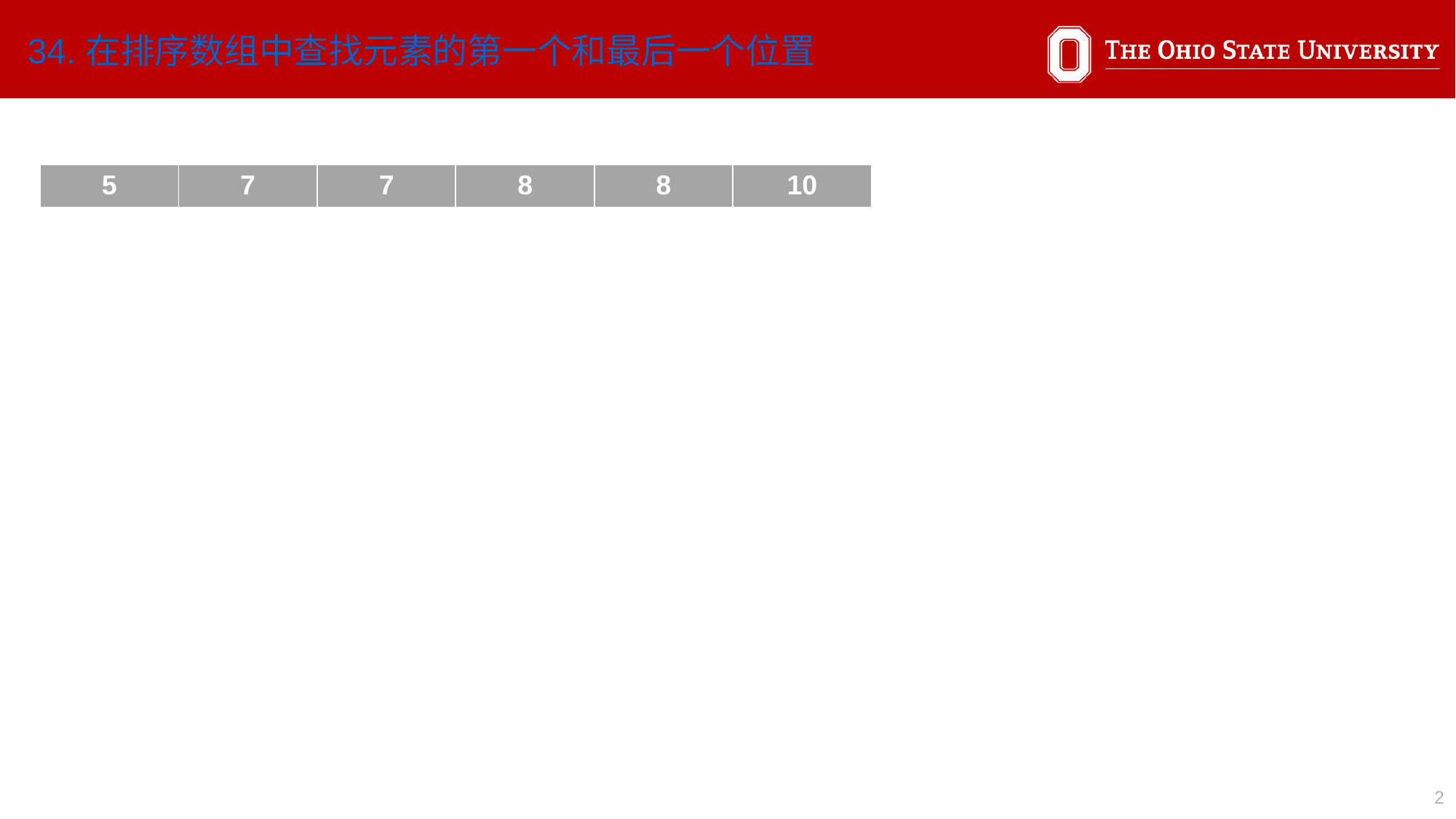

34. 在排序数组中查找元素的第一个和最后一个位置

| 5 | 7 | 7 | 8 | 8 | 10 |
| --- | --- | --- | --- | --- | --- |
2